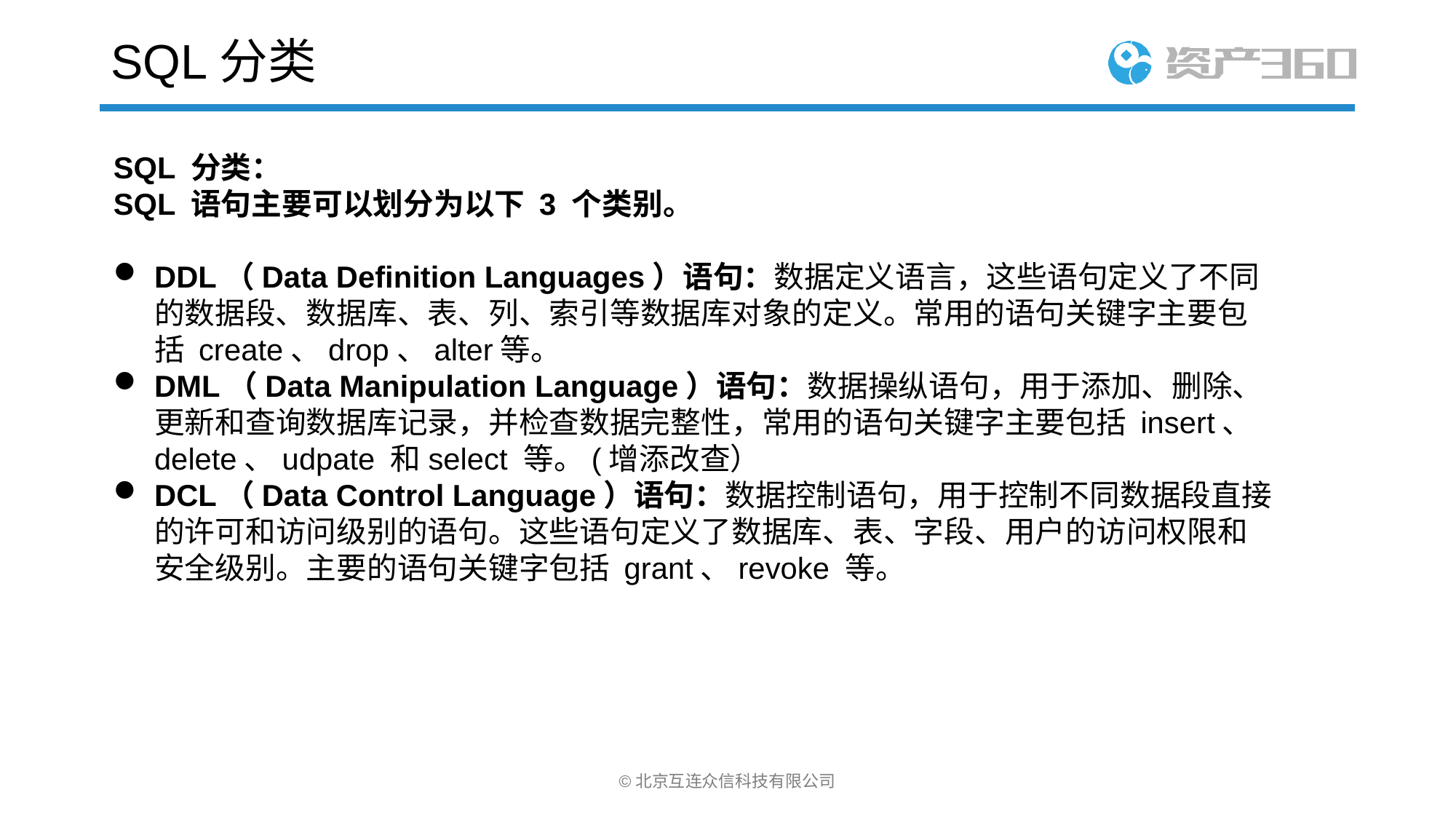

# SQL分类
SQL 分类：
SQL 语句主要可以划分为以下 3 个类别。

DDL（Data Definition Languages）语句：数据定义语言，这些语句定义了不同的数据段、数据库、表、列、索引等数据库对象的定义。常用的语句关键字主要包括 create、drop、alter等。
DML（Data Manipulation Language）语句：数据操纵语句，用于添加、删除、更新和查询数据库记录，并检查数据完整性，常用的语句关键字主要包括 insert、delete、udpate 和select 等。(增添改查）
DCL（Data Control Language）语句：数据控制语句，用于控制不同数据段直接的许可和访问级别的语句。这些语句定义了数据库、表、字段、用户的访问权限和安全级别。主要的语句关键字包括 grant、revoke 等。

©北京互连众信科技有限公司
17